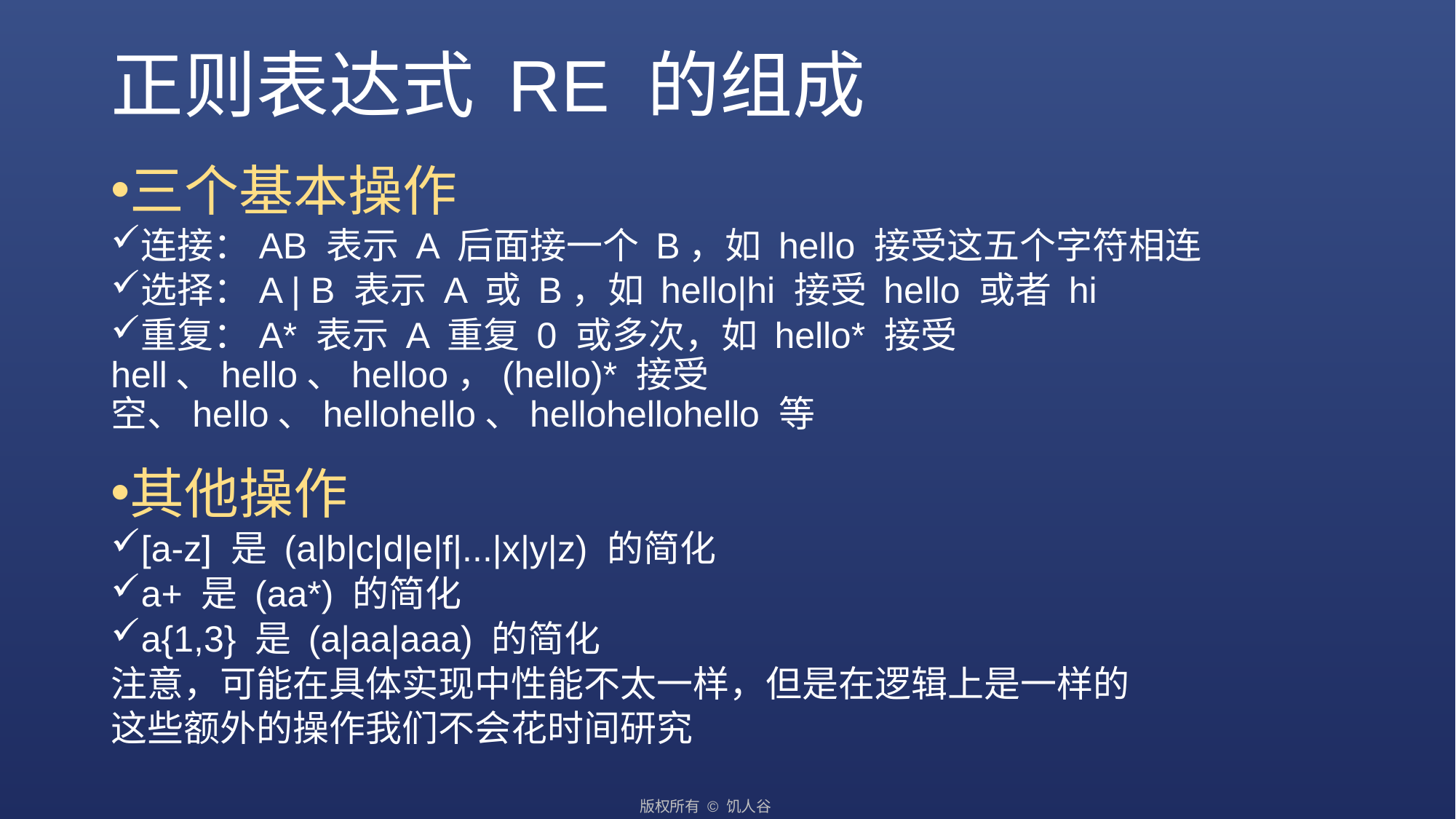

# 正则表达式 RE 的组成
三个基本操作
连接：AB 表示 A 后面接一个 B，如 hello 接受这五个字符相连
选择：A | B 表示 A 或 B，如 hello|hi 接受 hello 或者 hi
重复：A* 表示 A 重复 0 或多次，如 hello* 接受 hell、hello、helloo，(hello)* 接受空、hello、hellohello、hellohellohello 等
其他操作
[a-z] 是 (a|b|c|d|e|f|...|x|y|z) 的简化
a+ 是 (aa*) 的简化
a{1,3} 是 (a|aa|aaa) 的简化
注意，可能在具体实现中性能不太一样，但是在逻辑上是一样的
这些额外的操作我们不会花时间研究